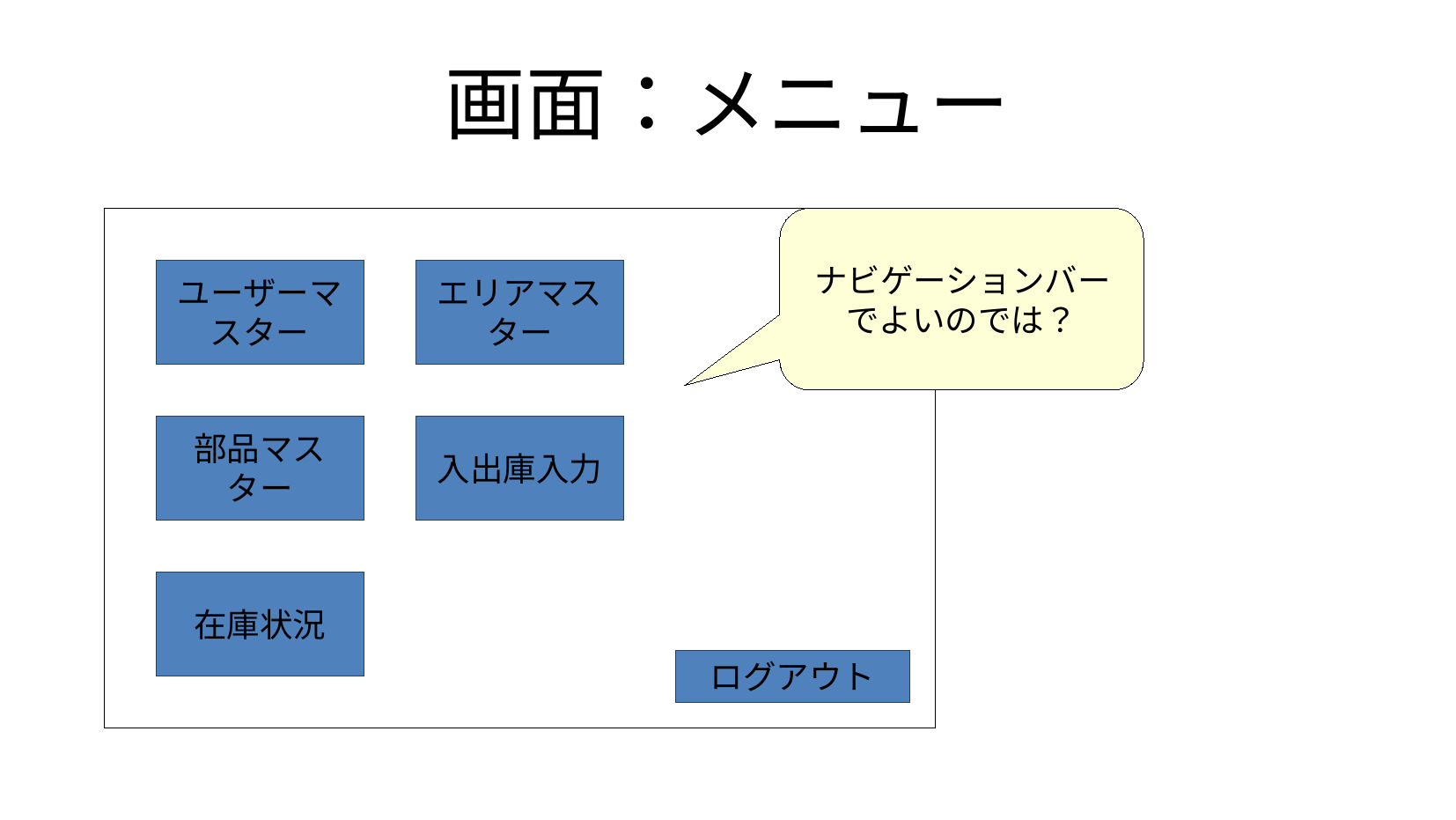

# 画面：メニュー

ナビゲーションバーでよいのでは？
ユーザーマスター
エリアマスター
部品マスター
入出庫入力
在庫状況
ログアウト